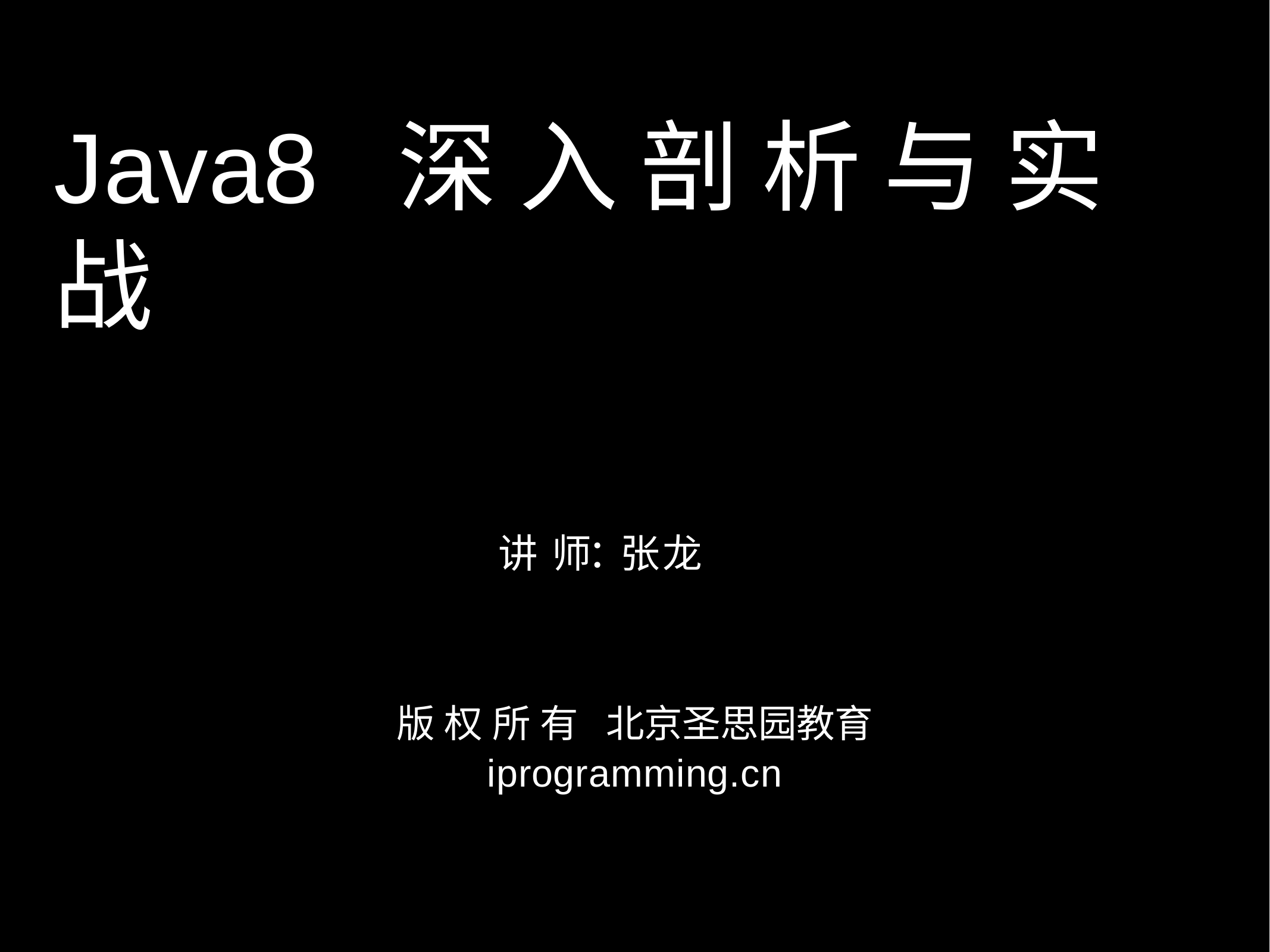

# Java8  深 入 剖 析 与 实 战
讲      师 ：张    龙
版 权 所 有   北 京 圣 思 园 教 育
iprogramming.cn